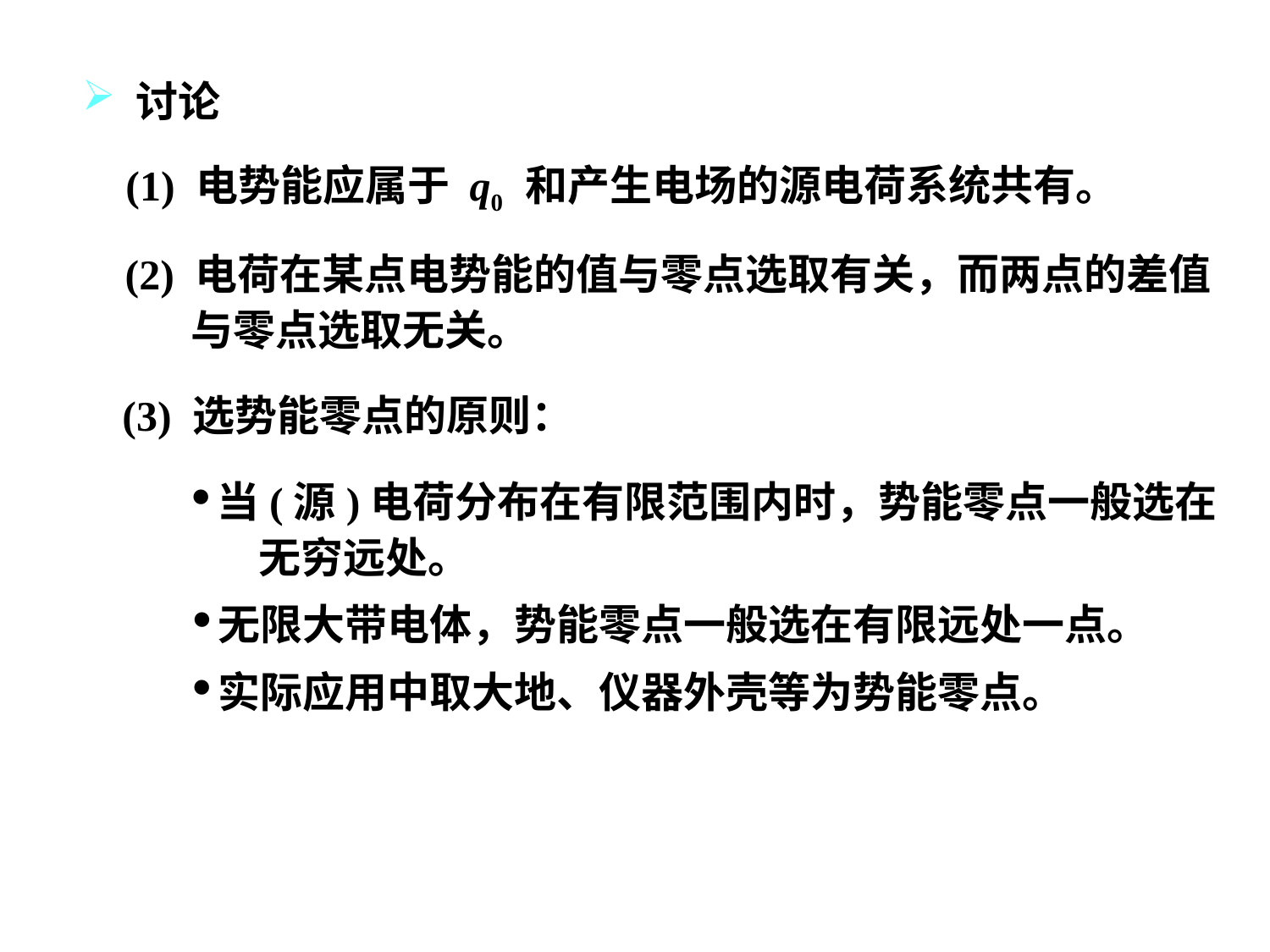

讨论
(1) 电势能应属于 q0  和产生电场的源电荷系统共有。
(2) 电荷在某点电势能的值与零点选取有关，而两点的差值与零点选取无关。
(3) 选势能零点的原则：
当(源)电荷分布在有限范围内时，势能零点一般选在  　无穷远处。
无限大带电体，势能零点一般选在有限远处一点。
实际应用中取大地、仪器外壳等为势能零点。